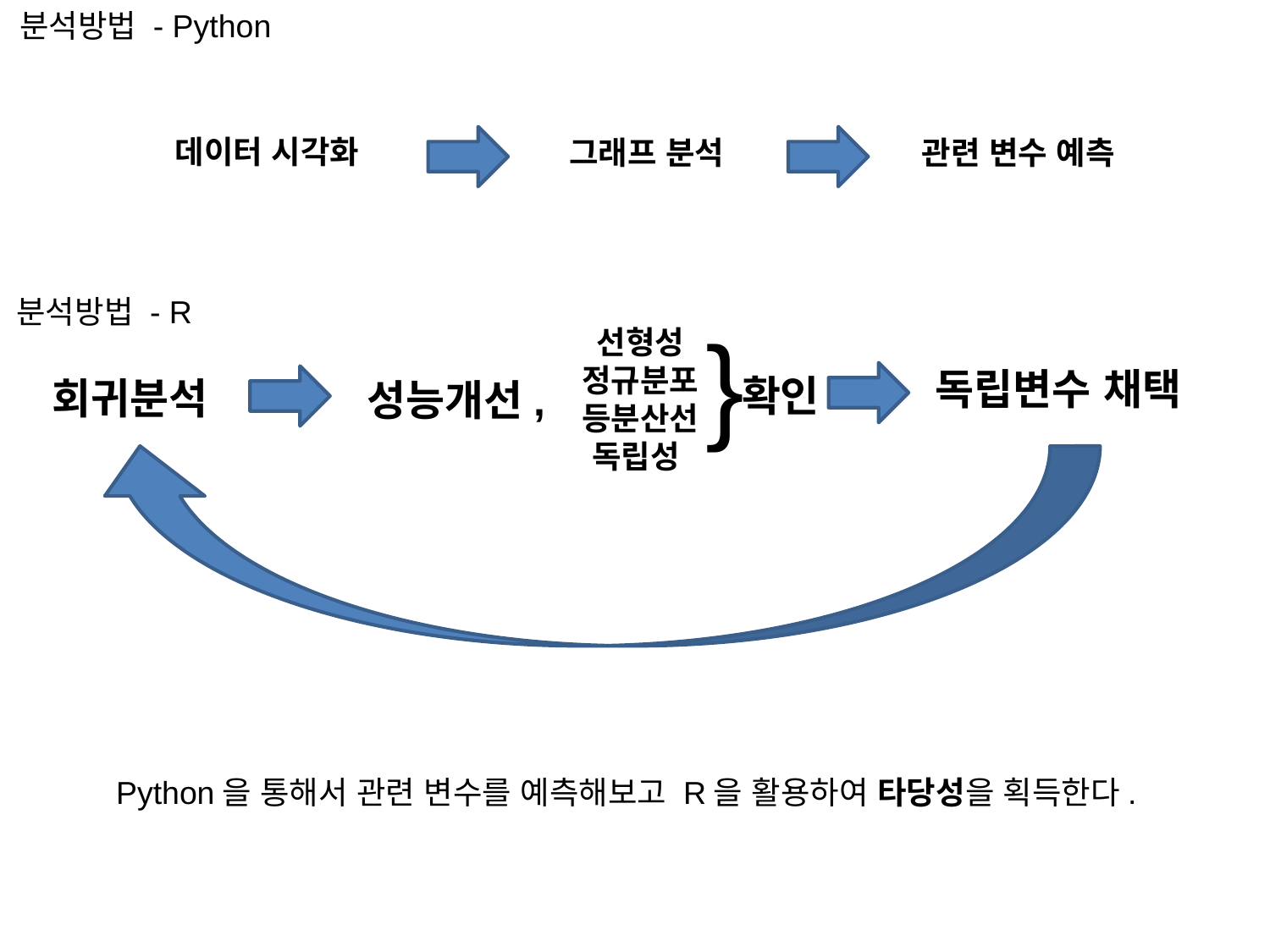

분석방법 - Python
데이터 시각화

그래프 분석

관련 변수 예측
분석방법 - R
}
선형성
정규분포
등분산선
독립성
확인
성능개선,
독립변수 채택

회귀분석

Python을 통해서 관련 변수를 예측해보고 R을 활용하여 타당성을 획득한다.